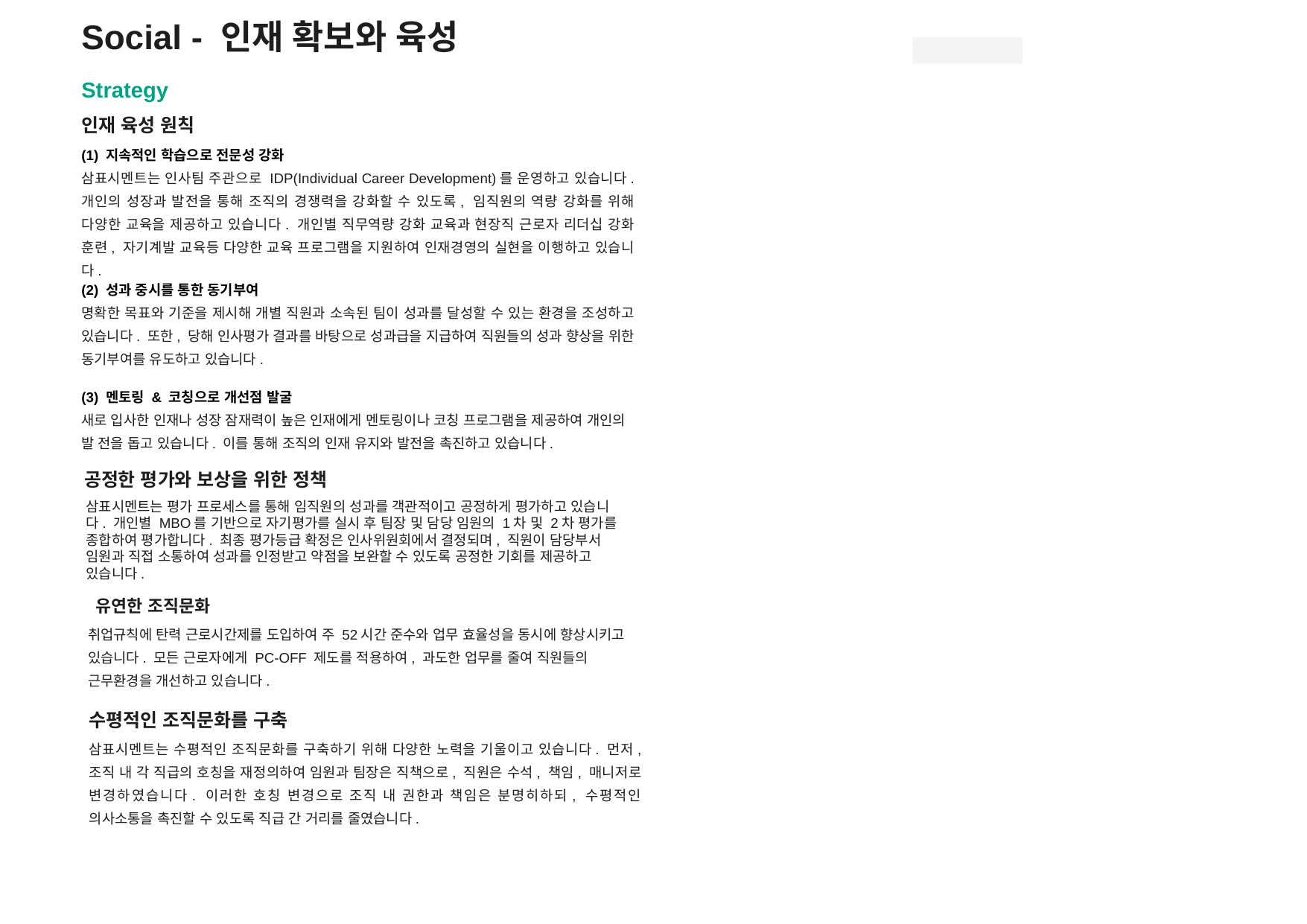

Social - 인재 확보와 육성
Strategy
인재 육성 원칙
(1) 지속적인 학습으로 전문성 강화
삼표시멘트는 인사팀 주관으로 IDP(Individual Career Development)를 운영하고 있습니다. 개인의 성장과 발전을 통해 조직의 경쟁력을 강화할 수 있도록, 임직원의 역량 강화를 위해 다양한 교육을 제공하고 있습니다. 개인별 직무역량 강화 교육과 현장직 근로자 리더십 강화 훈련, 자기계발 교육등 다양한 교육 프로그램을 지원하여 인재경영의 실현을 이행하고 있습니다.
(2) 성과 중시를 통한 동기부여
명확한 목표와 기준을 제시해 개별 직원과 소속된 팀이 성과를 달성할 수 있는 환경을 조성하고 있습니다. 또한, 당해 인사평가 결과를 바탕으로 성과급을 지급하여 직원들의 성과 향상을 위한 동기부여를 유도하고 있습니다.
업적평가	역량평

(3) 멘토링 & 코칭으로 개선점 발굴
새로 입사한 인재나 성장 잠재력이 높은 인재에게 멘토링이나 코칭 프로그램을 제공하여 개인의 발 전을 돕고 있습니다. 이를 통해 조직의 인재 유지와 발전을 촉진하고 있습니다.

공정한 평가와 보상을 위한 정책

삼표시멘트는 평가 프로세스를 통해 임직원의 성과를 객관적이고 공정하게 평가하고 있습니다. 개인별 MBO를 기반으로 자기평가를 실시 후 팀장 및 담당 임원의 1차 및 2차 평가를 종합하여 평가합니다. 최종 평가등급 확정은 인사위원회에서 결정되며, 직원이 담당부서 임원과 직접 소통하여 성과를 인정받고 약점을 보완할 수 있도록 공정한 기회를 제공하고 있습니다.
 유연한 조직문화
취업규칙에 탄력 근로시간제를 도입하여 주 52시간 준수와 업무 효율성을 동시에 향상시키고 있습니다. 모든 근로자에게 PC-OFF 제도를 적용하여, 과도한 업무를 줄여 직원들의 근무환경을 개선하고 있습니다.
수평적인 조직문화를 구축
삼표시멘트는 수평적인 조직문화를 구축하기 위해 다양한 노력을 기울이고 있습니다. 먼저, 조직 내 각 직급의 호칭을 재정의하여 임원과 팀장은 직책으로, 직원은 수석, 책임, 매니저로 변경하였습니다. 이러한 호칭 변경으로 조직 내 권한과 책임은 분명히하되, 수평적인 의사소통을 촉진할 수 있도록 직급 간 거리를 줄였습니다.